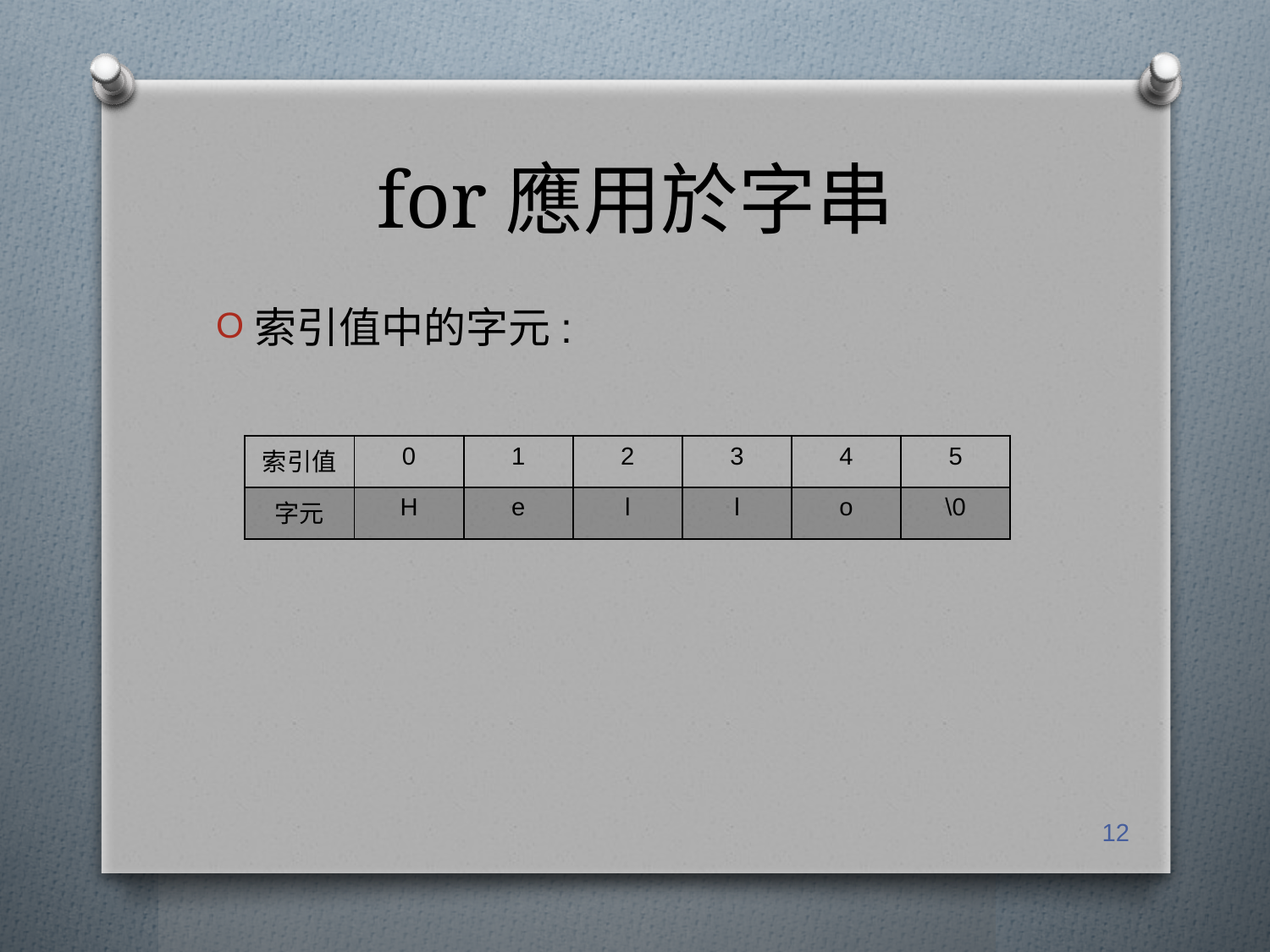

# for應用於字串
索引值中的字元:
| 索引值 | 0 | 1 | 2 | 3 | 4 | 5 |
| --- | --- | --- | --- | --- | --- | --- |
| 字元 | H | e | l | l | o | \0 |
12